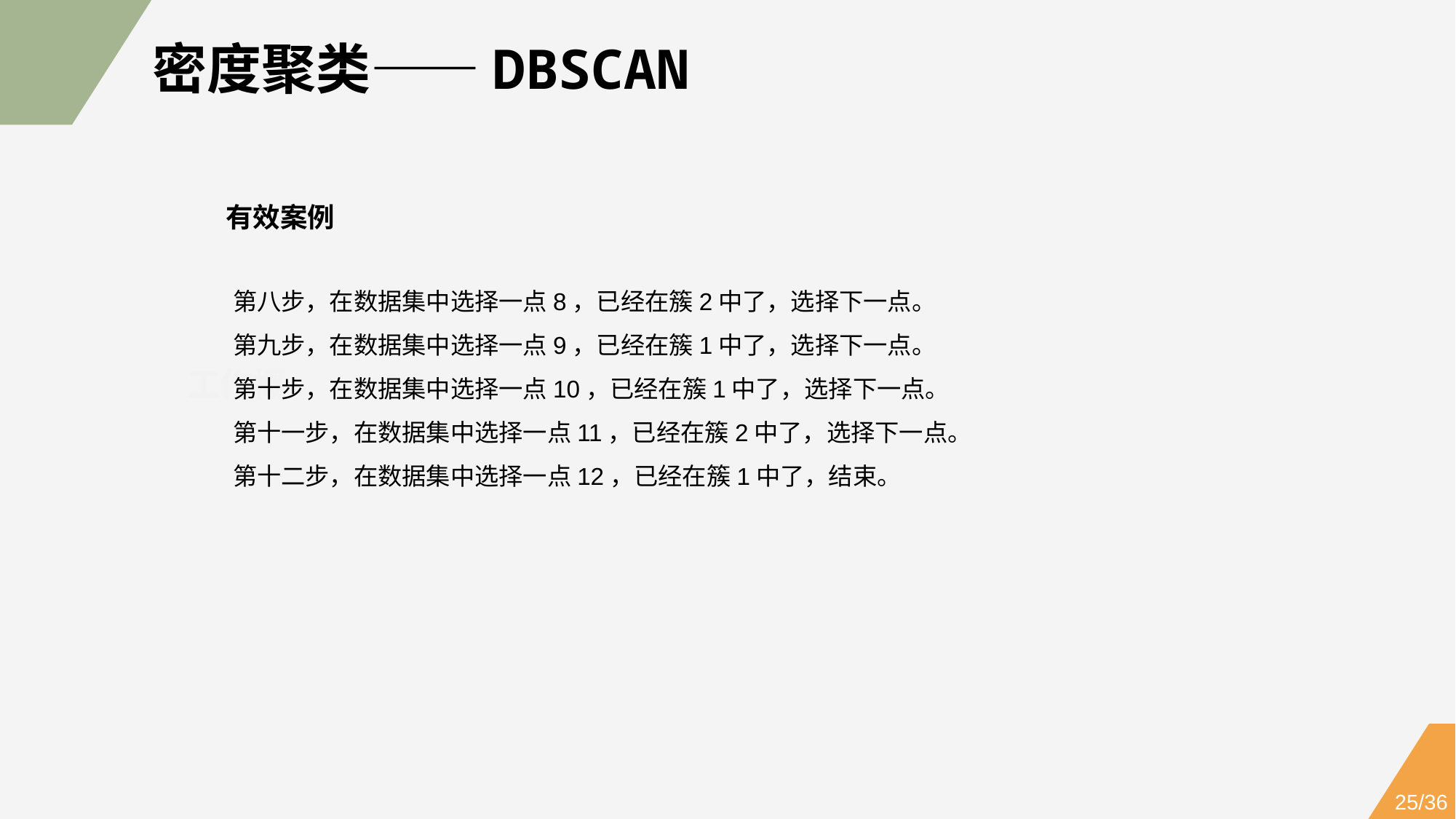

密度聚类——DBSCAN
有效案例

第八步，在数据集中选择一点8，已经在簇2中了，选择下一点。
第九步，在数据集中选择一点9，已经在簇1中了，选择下一点。
第十步，在数据集中选择一点10，已经在簇1中了，选择下一点。
第十一步，在数据集中选择一点11，已经在簇2中了，选择下一点。
第十二步，在数据集中选择一点12，已经在簇1中了，结束。

工作概